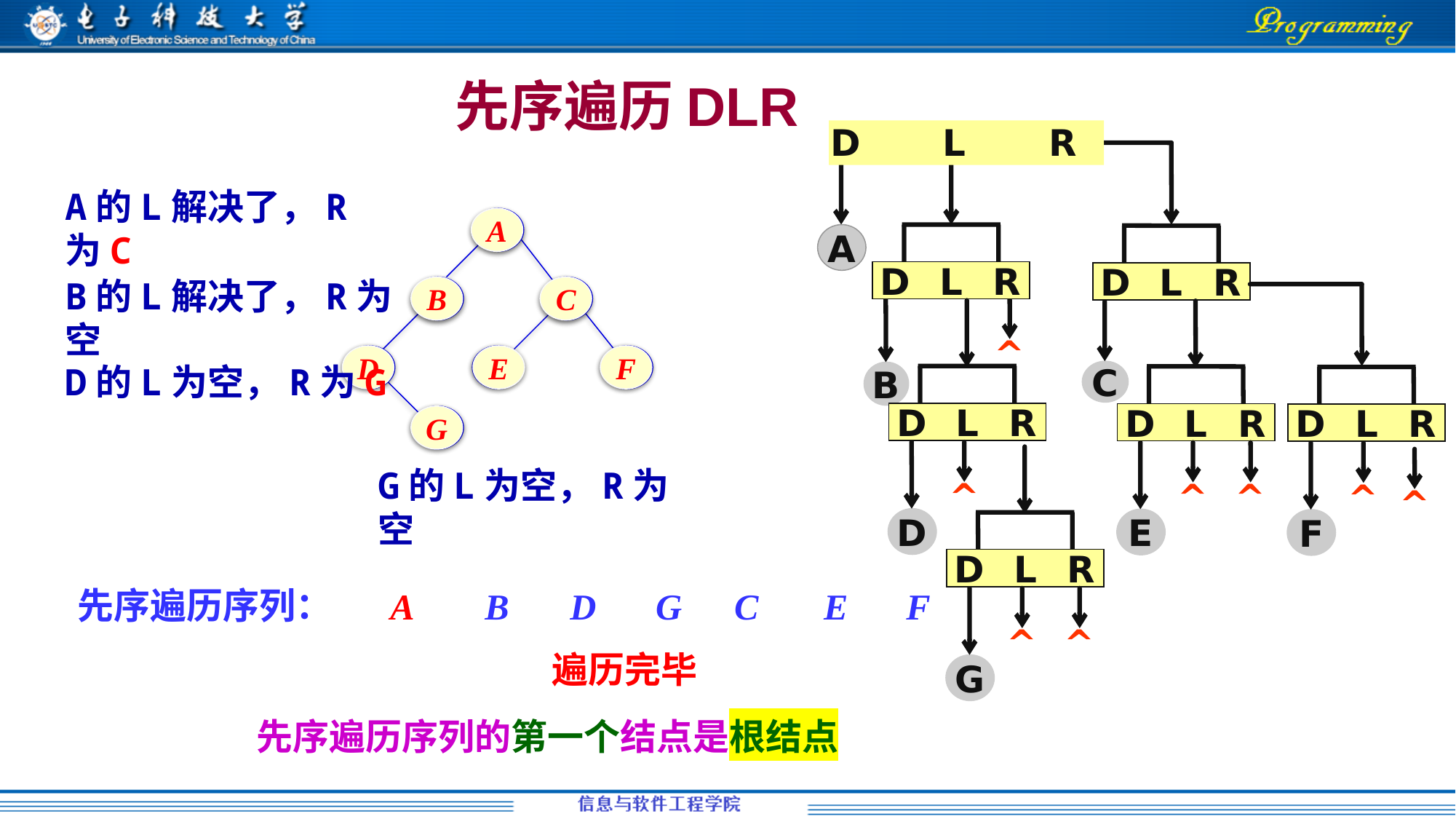

# 先序遍历DLR

D
L
R

D
L
R

A

D
L
R

^

B

D
L
R

D

^

D
L
R

E

^

^

C

D
L
R

F

^

D
L
R

G

^

^

^
A的L解决了，R为C
A
A
A

B的L解决了，R为空
B
B
B
C
C
C

D
D
D
E
E
E
F
F
F
D的L为空，R为G

G
G
G
G的L为空，R为空
先序遍历序列：
遍历完毕
先序遍历序列的第一个结点是根结点